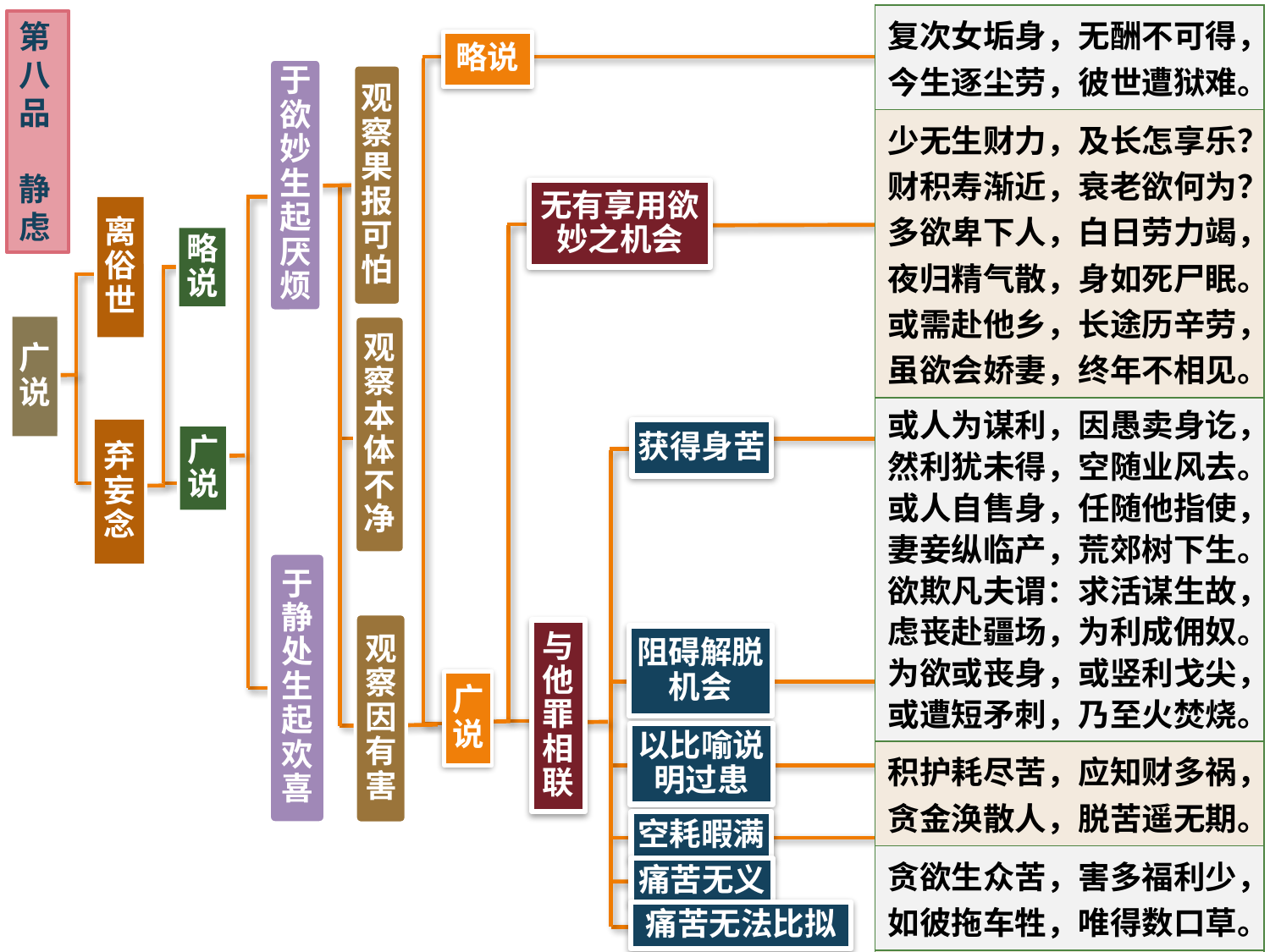

| 复次女垢身，无酬不可得，今生逐尘劳，彼世遭狱难。 |
| --- |
| 少无生财力，及长怎享乐？财积寿渐近，衰老欲何为？多欲卑下人，白日劳力竭，夜归精气散，身如死尸眠。或需赴他乡，长途历辛劳，虽欲会娇妻，终年不相见。 |
| 或人为谋利，因愚卖身讫，然利犹未得，空随业风去。或人自售身，任随他指使，妻妾纵临产，荒郊树下生。欲欺凡夫谓：求活谋生故，虑丧赴疆场，为利成佣奴。为欲或丧身，或竖利戈尖，或遭短矛刺，乃至火焚烧。 |
| 积护耗尽苦，应知财多祸，贪金涣散人，脱苦遥无期。 |
| 贪欲生众苦，害多福利少，如彼拖车牲，唯得数口草。 |
| 彼利极微薄，虽畜不难得，为彼勤苦众，竟毁暇满身。 |
第八品

静虑
略说
于欲妙生起厌烦

观察果报可怕
无有享用欲妙之机会

离俗世

略说

广说

观察本体不净

弃妄念
获得身苦

广说
于静处生起欢喜

观察因有害
与他罪相联
阻碍解脱机会
广说
以比喻说明过患
空耗暇满
痛苦无义
痛苦无法比拟